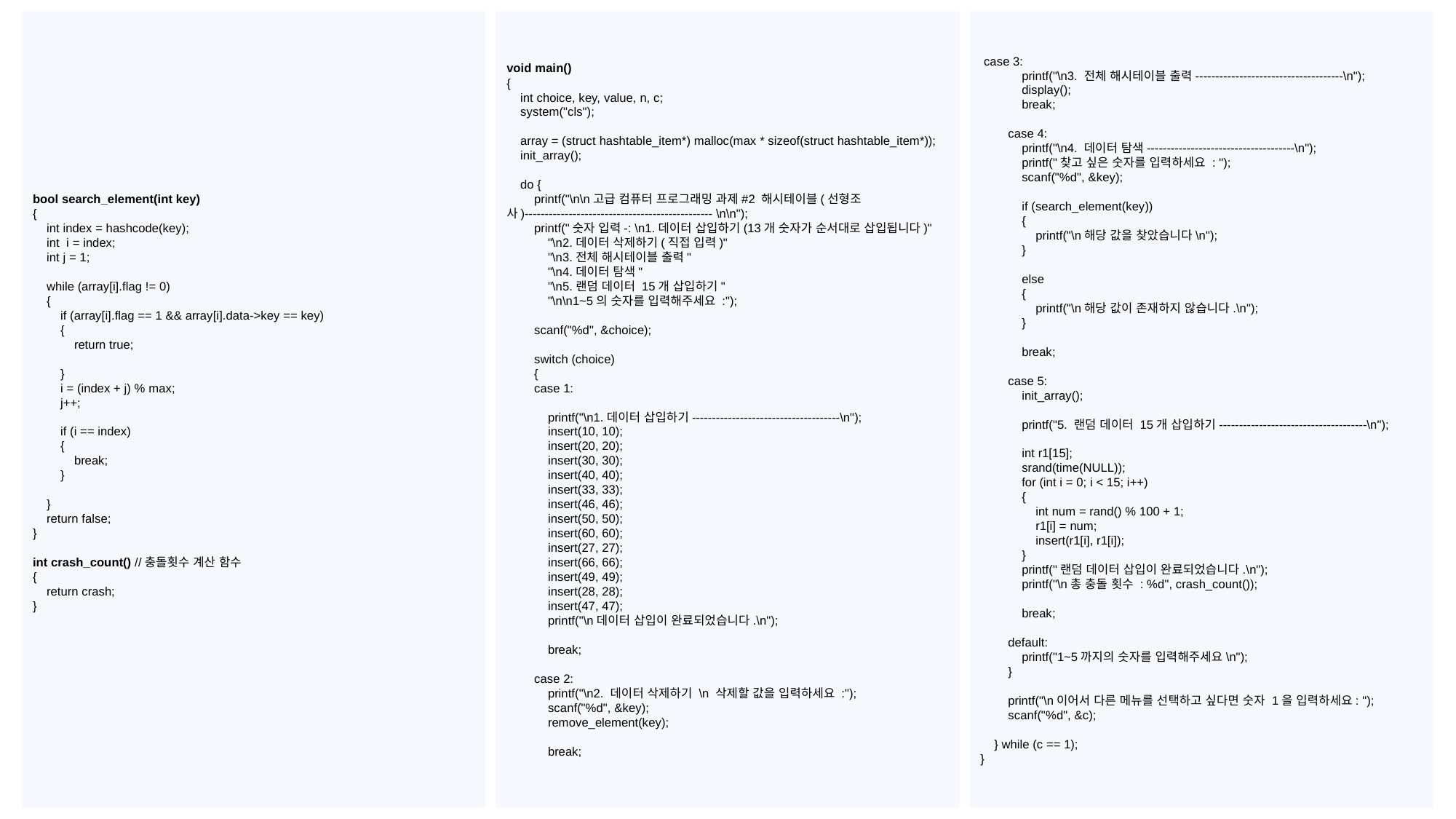

bool search_element(int key)
{
    int index = hashcode(key);
    int  i = index;
    int j = 1;

    while (array[i].flag != 0)
    {
        if (array[i].flag == 1 && array[i].data->key == key)
        {
            return true;

        }
        i = (index + j) % max;
        j++;

        if (i == index)
        {
            break;
        }

    }
    return false;
}

int crash_count() //충돌횟수 계산 함수
{
    return crash;
}

void main()
{
    int choice, key, value, n, c;
    system("cls");

    array = (struct hashtable_item*) malloc(max * sizeof(struct hashtable_item*));
    init_array();

    do {
        printf("\n\n고급 컴퓨터 프로그래밍 과제#2 해시테이블(선형조사)----------------------------------------------- \n\n");
        printf("숫자 입력-: \n1.데이터 삽입하기(13개 숫자가 순서대로 삽입됩니다)"
            "\n2.데이터 삭제하기(직접 입력)"
            "\n3.전체 해시테이블 출력"
            "\n4.데이터 탐색"
            "\n5.랜덤 데이터 15개 삽입하기"
            "\n\n1~5의 숫자를 입력해주세요 :");

        scanf("%d", &choice);

        switch (choice)
        {
        case 1:

            printf("\n1.데이터 삽입하기-------------------------------------\n");
            insert(10, 10);
            insert(20, 20);
            insert(30, 30);
            insert(40, 40);
            insert(33, 33);
            insert(46, 46);
            insert(50, 50);
            insert(60, 60);
            insert(27, 27);
            insert(66, 66);
            insert(49, 49);
            insert(28, 28);
            insert(47, 47);
            printf("\n데이터 삽입이 완료되었습니다.\n");

            break;

        case 2:
            printf("\n2. 데이터 삭제하기 \n 삭제할 값을 입력하세요 :");
            scanf("%d", &key);
            remove_element(key);

            break;
 case 3:
            printf("\n3. 전체 해시테이블 출력-------------------------------------\n");
            display();
            break;

        case 4:
            printf("\n4. 데이터 탐색-------------------------------------\n");
            printf("찾고 싶은 숫자를 입력하세요 : ");
            scanf("%d", &key);

            if (search_element(key))
            {
                printf("\n해당 값을 찾았습니다\n");
            }

            else
            {
                printf("\n해당 값이 존재하지 않습니다.\n");
            }

            break;

        case 5:
            init_array();

            printf("5. 랜덤 데이터 15개 삽입하기-------------------------------------\n");

            int r1[15];
            srand(time(NULL));
            for (int i = 0; i < 15; i++)
            {
                int num = rand() % 100 + 1;
                r1[i] = num;
                insert(r1[i], r1[i]);
            }
            printf("랜덤 데이터 삽입이 완료되었습니다.\n");
            printf("\n총 충돌 횟수 : %d", crash_count());

            break;

        default:
            printf("1~5까지의 숫자를 입력해주세요\n");
        }

        printf("\n이어서 다른 메뉴를 선택하고 싶다면 숫자 1을 입력하세요: ");
        scanf("%d", &c);

    } while (c == 1);
}